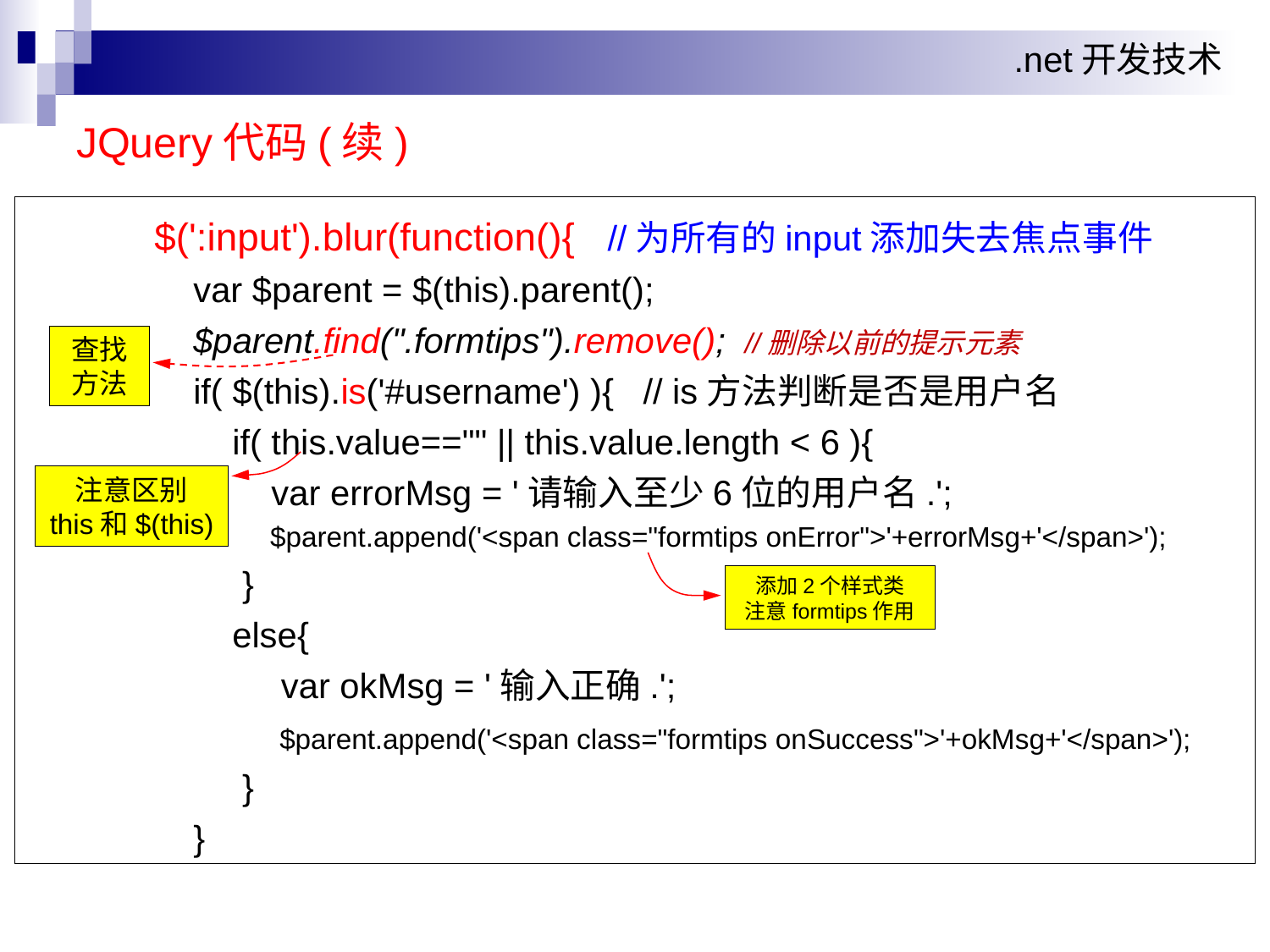

# JQuery代码(续)
	$(':input').blur(function(){   //为所有的input添加失去焦点事件
	    var $parent = $(this).parent();
	    $parent.find(".formtips").remove();  //删除以前的提示元素
	    if( $(this).is('#username') ){   // is方法判断是否是用户名
	        if( this.value=="" || this.value.length < 6 ){
	            var errorMsg = '请输入至少6位的用户名.';
                               $parent.append('<span class="formtips onError">'+errorMsg+'</span>');
	         }
	        else{
	             var okMsg = '输入正确.';
	                $parent.append('<span class="formtips onSuccess">'+okMsg+'</span>');
	         }
	    }
查找方法

注意区别
this和$(this)

添加2个样式类
注意formtips作用